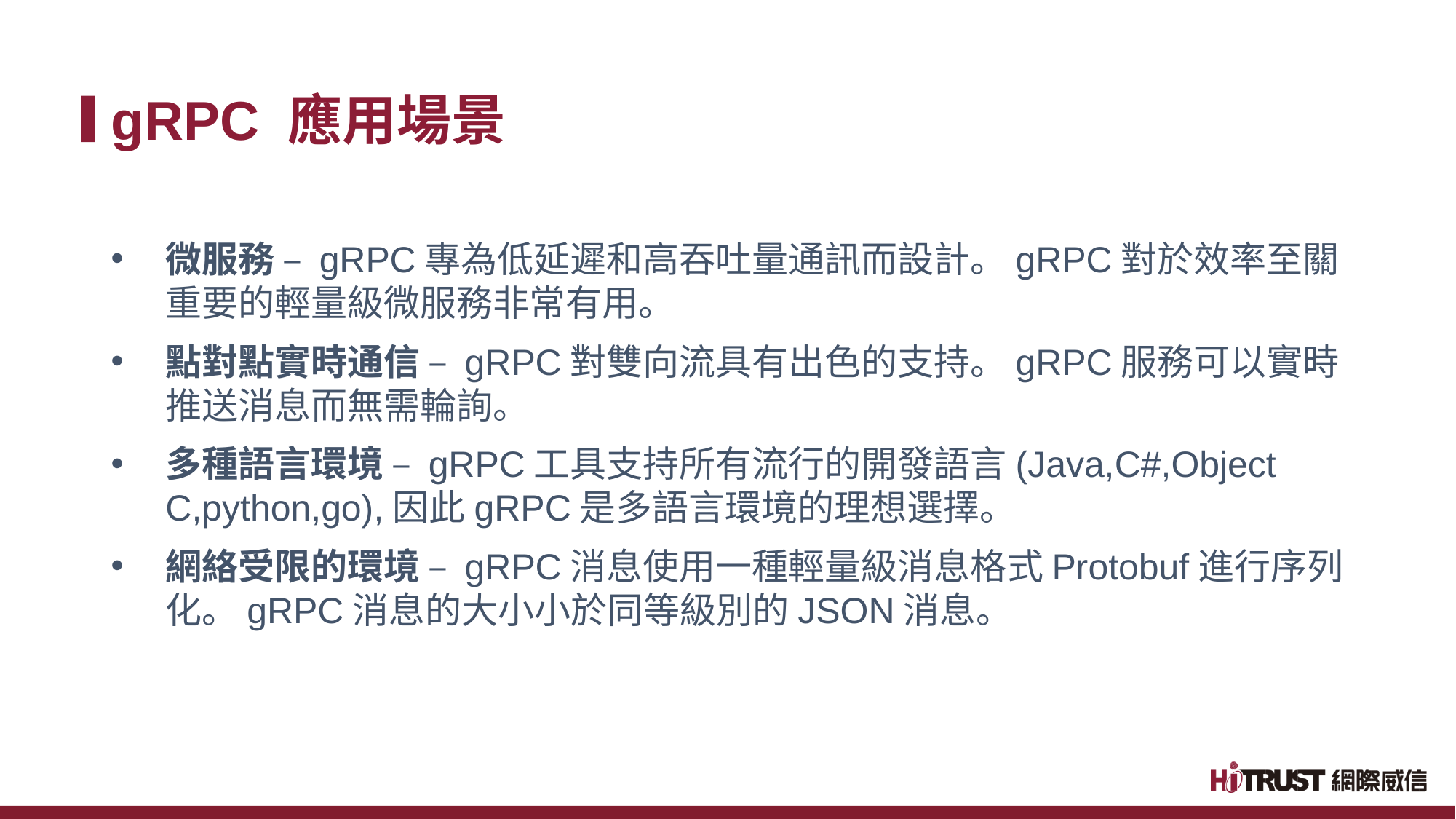

# gRPC 應用場景

微服務 – gRPC專為低延遲和高吞吐量通訊而設計。gRPC對於效率至關重要的輕量級微服務非常有用。
點對點實時通信 – gRPC對雙向流具有出色的支持。gRPC服務可以實時推送消息而無需輪詢。
多種語言環境 – gRPC工具支持所有流行的開發語言(Java,C#,Object C,python,go),因此gRPC是多語言環境的理想選擇。
網絡受限的環境 – gRPC消息使用一種輕量級消息格式Protobuf進行序列化。gRPC消息的大小小於同等級別的JSON消息。